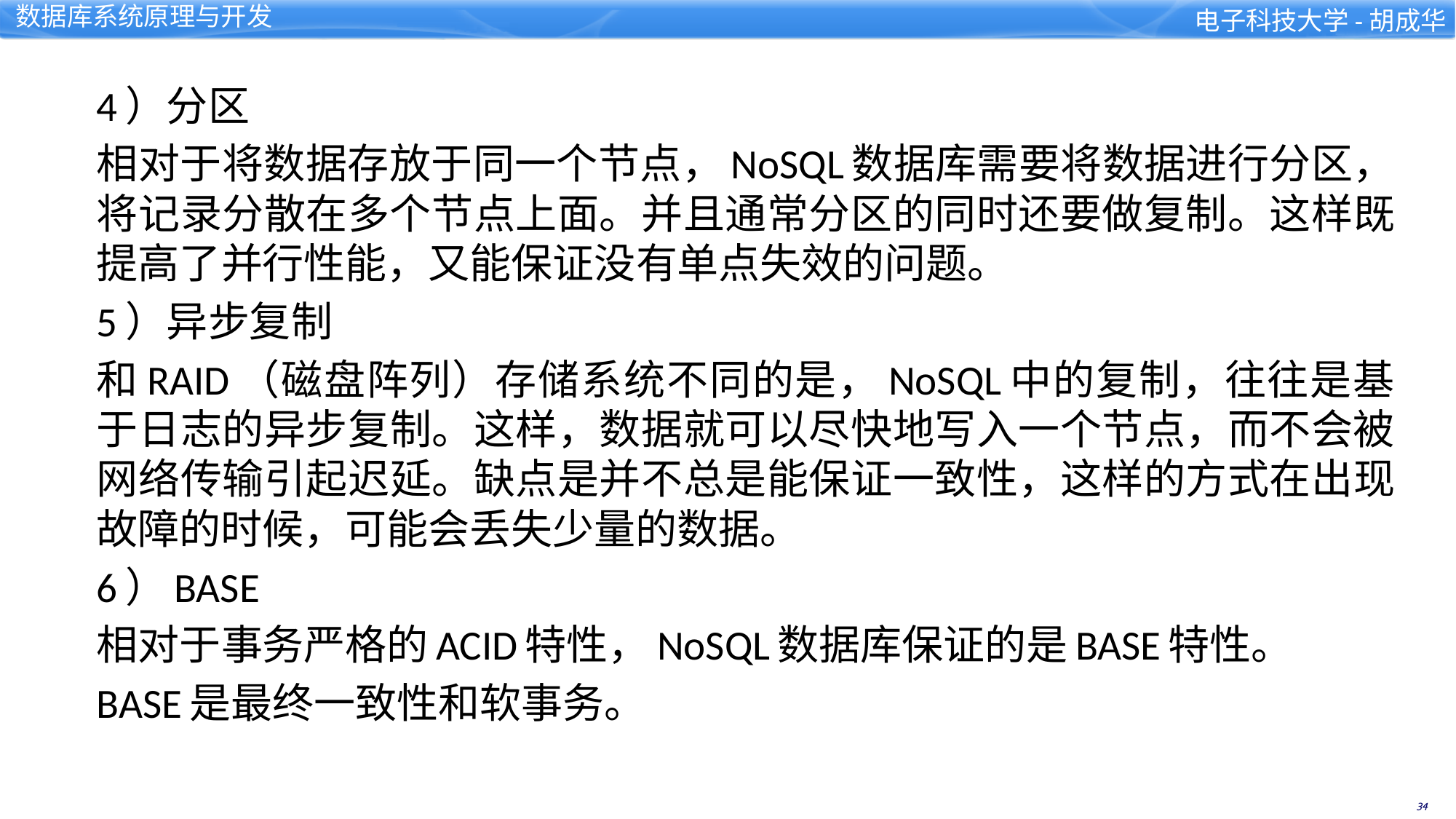

4）分区
相对于将数据存放于同一个节点，NoSQL数据库需要将数据进行分区，将记录分散在多个节点上面。并且通常分区的同时还要做复制。这样既提高了并行性能，又能保证没有单点失效的问题。
5）异步复制
和RAID（磁盘阵列）存储系统不同的是，NoSQL中的复制，往往是基于日志的异步复制。这样，数据就可以尽快地写入一个节点，而不会被网络传输引起迟延。缺点是并不总是能保证一致性，这样的方式在出现故障的时候，可能会丢失少量的数据。
6）BASE
相对于事务严格的ACID特性，NoSQL数据库保证的是BASE特性。
BASE是最终一致性和软事务。